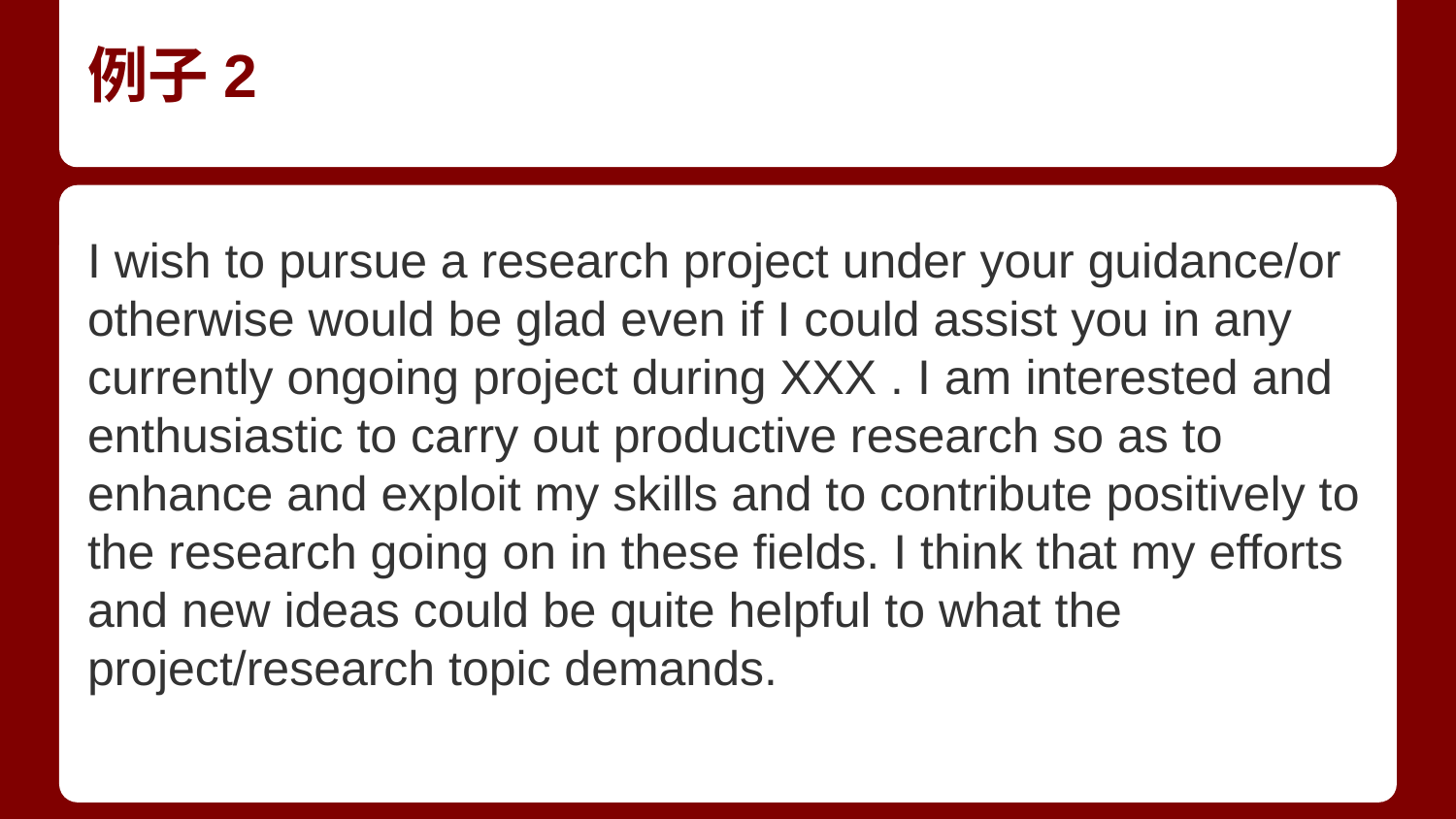

# 例子2
I wish to pursue a research project under your guidance/or otherwise would be glad even if I could assist you in any currently ongoing project during XXX . I am interested and enthusiastic to carry out productive research so as to enhance and exploit my skills and to contribute positively to the research going on in these fields. I think that my efforts and new ideas could be quite helpful to what the project/research topic demands.